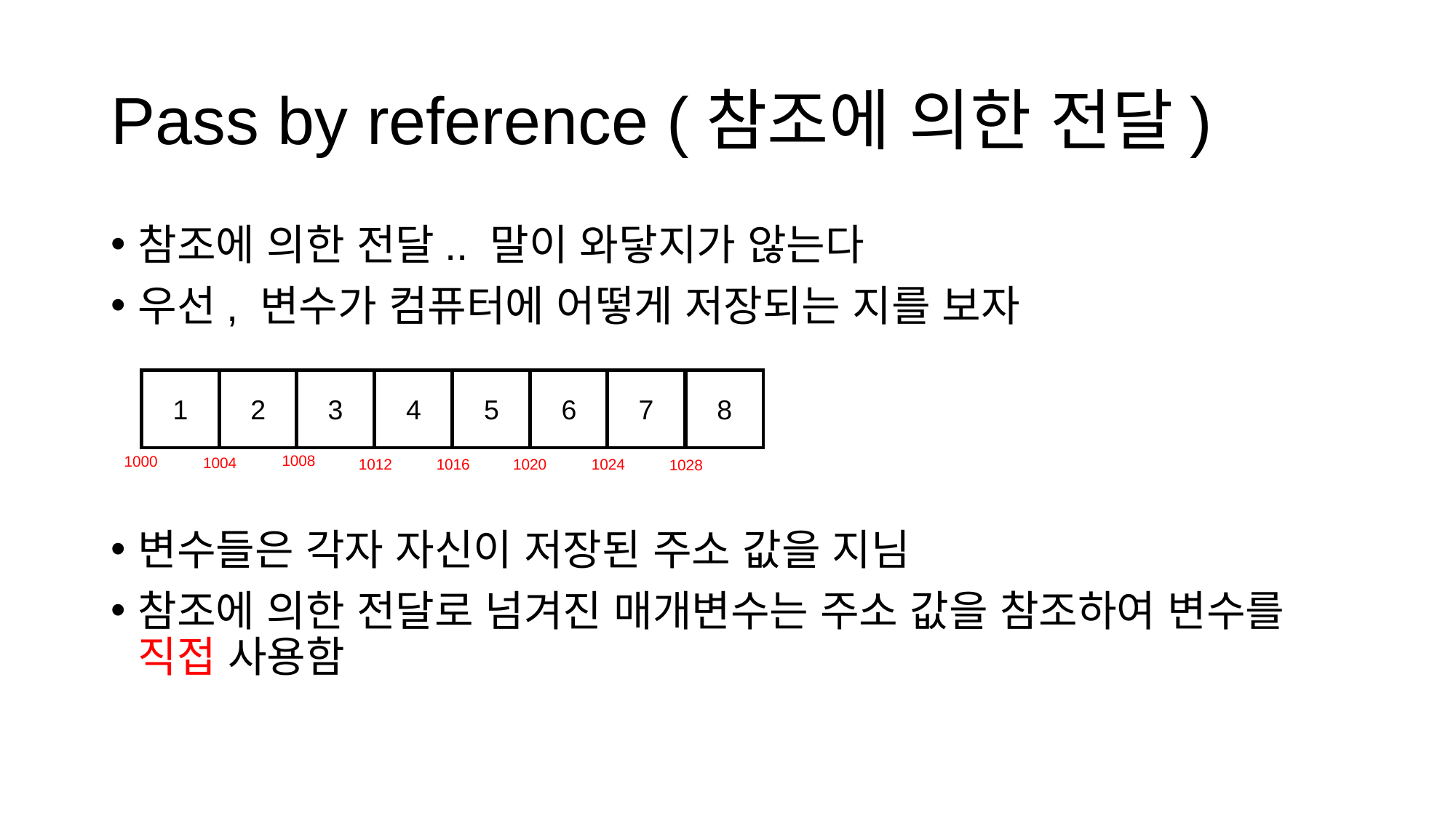

# Pass by reference (참조에 의한 전달)
참조에 의한 전달.. 말이 와닿지가 않는다
우선, 변수가 컴퓨터에 어떻게 저장되는 지를 보자

변수들은 각자 자신이 저장된 주소 값을 지님
참조에 의한 전달로 넘겨진 매개변수는 주소 값을 참조하여 변수를 직접 사용함

1
2
3
4
5
6
7
8
1008
1000
1004
1012
1020
1024
1016
1028